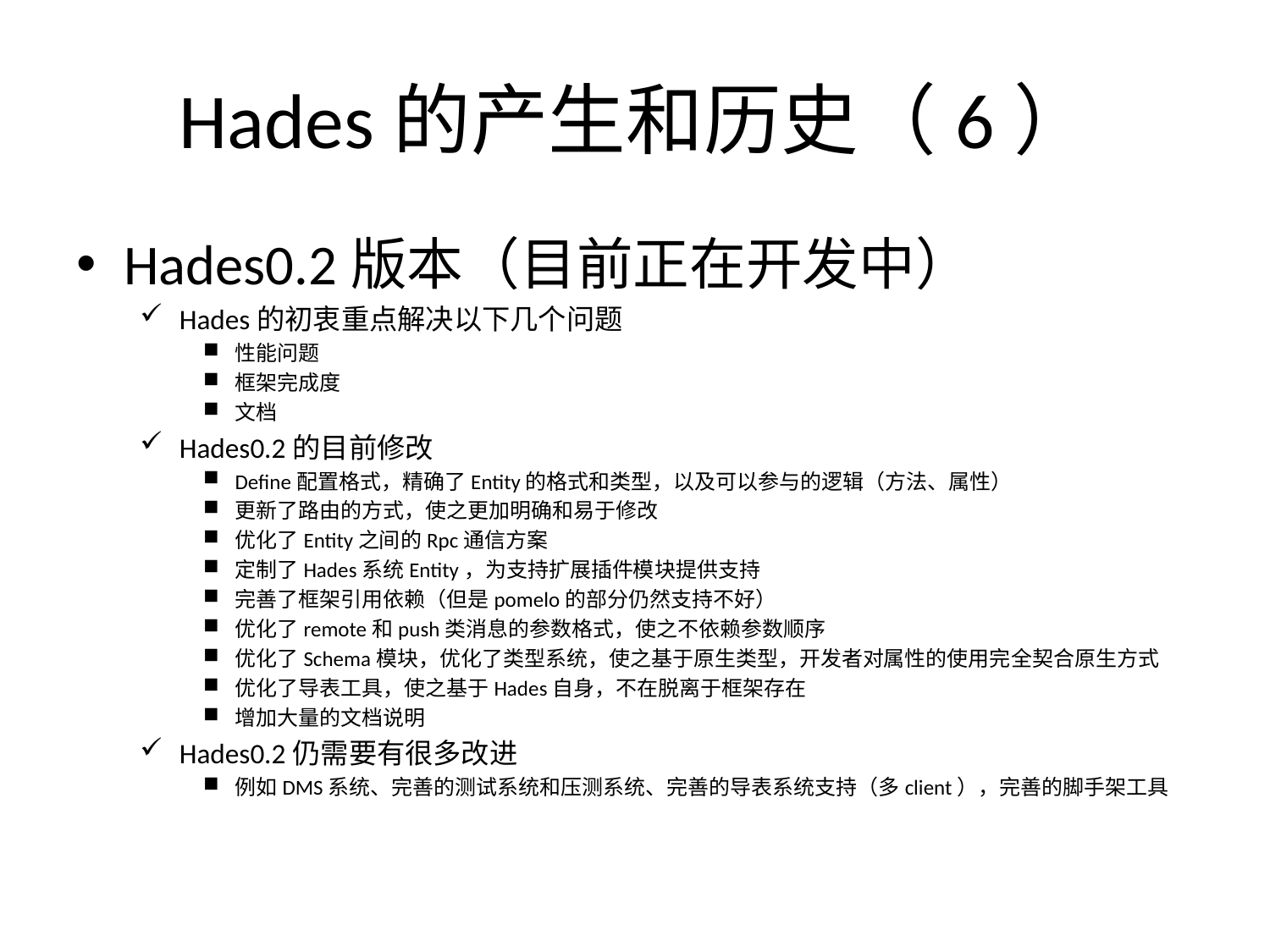

# Hades的产生和历史（6）
Hades0.2版本（目前正在开发中）
Hades的初衷重点解决以下几个问题
性能问题
框架完成度
文档
Hades0.2的目前修改
Define配置格式，精确了Entity的格式和类型，以及可以参与的逻辑（方法、属性）
更新了路由的方式，使之更加明确和易于修改
优化了Entity之间的Rpc通信方案
定制了Hades系统Entity，为支持扩展插件模块提供支持
完善了框架引用依赖（但是pomelo的部分仍然支持不好）
优化了remote和push类消息的参数格式，使之不依赖参数顺序
优化了Schema模块，优化了类型系统，使之基于原生类型，开发者对属性的使用完全契合原生方式
优化了导表工具，使之基于Hades自身，不在脱离于框架存在
增加大量的文档说明
Hades0.2仍需要有很多改进
例如DMS系统、完善的测试系统和压测系统、完善的导表系统支持（多client），完善的脚手架工具